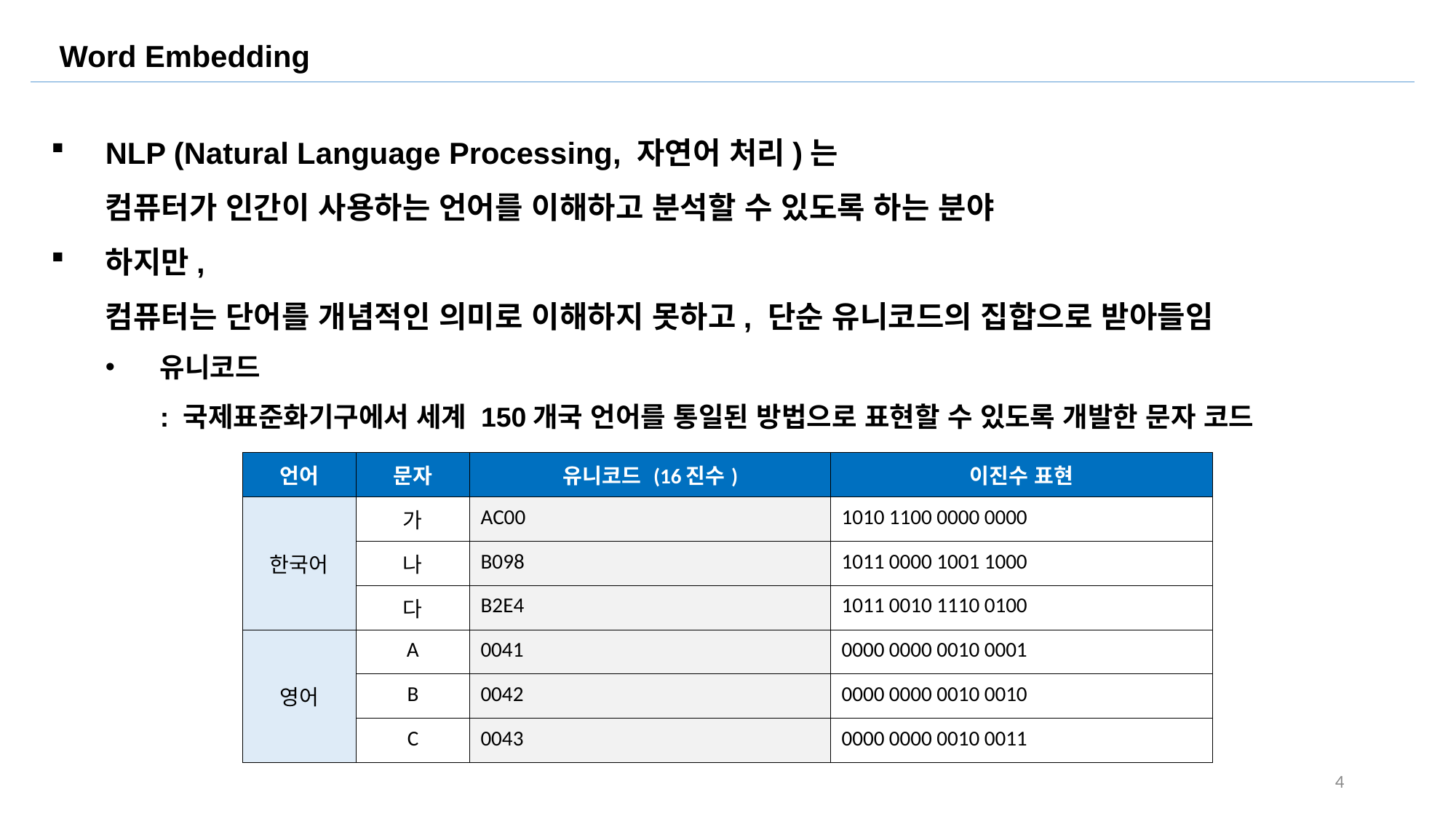

Word Embedding
NLP (Natural Language Processing, 자연어 처리)는
컴퓨터가 인간이 사용하는 언어를 이해하고 분석할 수 있도록 하는 분야
하지만,
컴퓨터는 단어를 개념적인 의미로 이해하지 못하고, 단순 유니코드의 집합으로 받아들임
유니코드
: 국제표준화기구에서 세계 150개국 언어를 통일된 방법으로 표현할 수 있도록 개발한 문자 코드
| 언어 | 문자 | 유니코드 (16진수) | 이진수 표현 |
| --- | --- | --- | --- |
| 한국어 | 가 | AC00 | 1010 1100 0000 0000 |
|  | 나 | B098 | 1011 0000 1001 1000 |
|  | 다 | B2E4 | 1011 0010 1110 0100 |
| 영어 | A | 0041 | 0000 0000 0010 0001 |
|  | B | 0042 | 0000 0000 0010 0010 |
|  | C | 0043 | 0000 0000 0010 0011 |
4